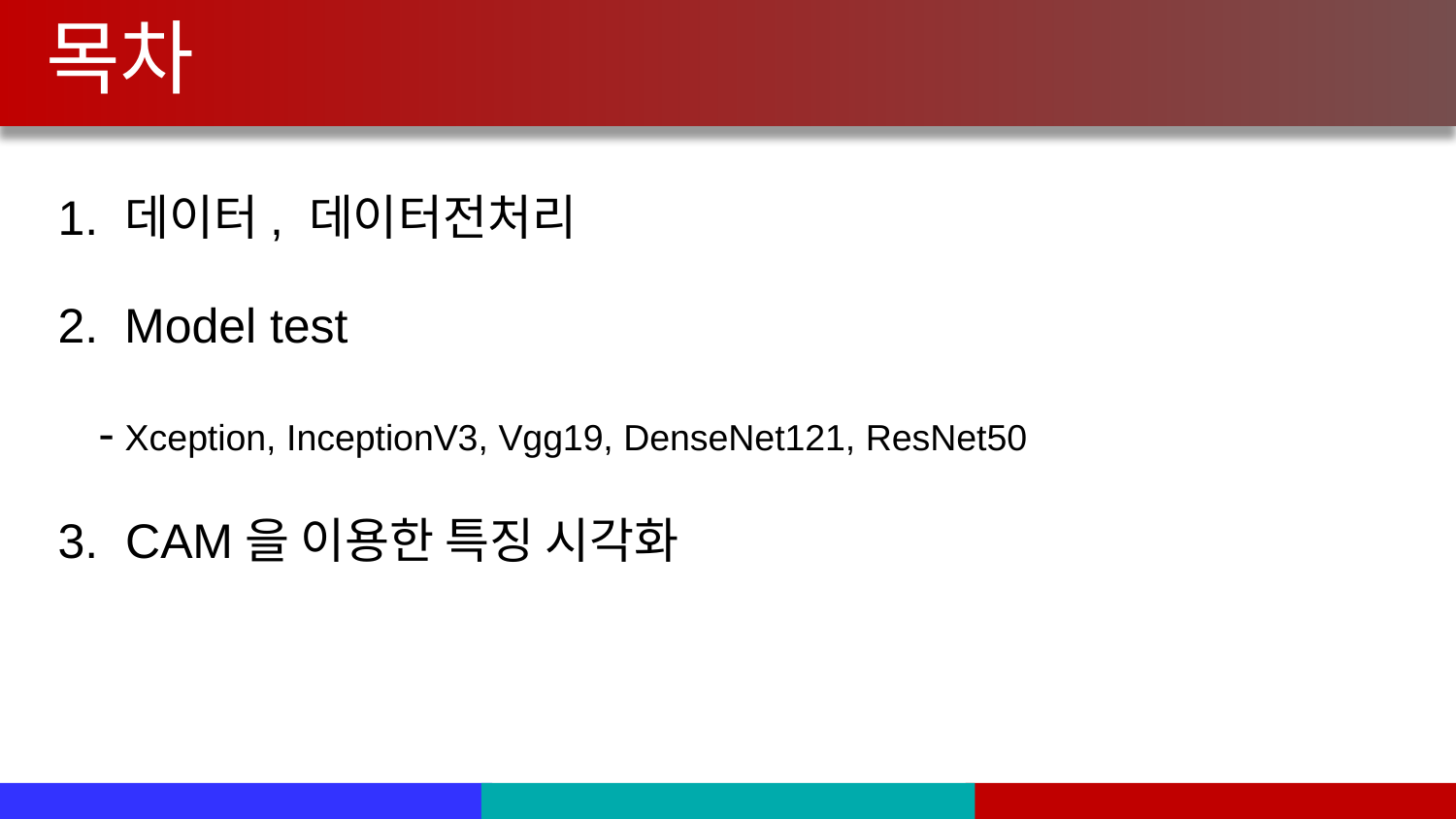

목차
데이터, 데이터전처리
Model test
   - Xception, InceptionV3, Vgg19, DenseNet121, ResNet50
3.  CAM을 이용한 특징 시각화